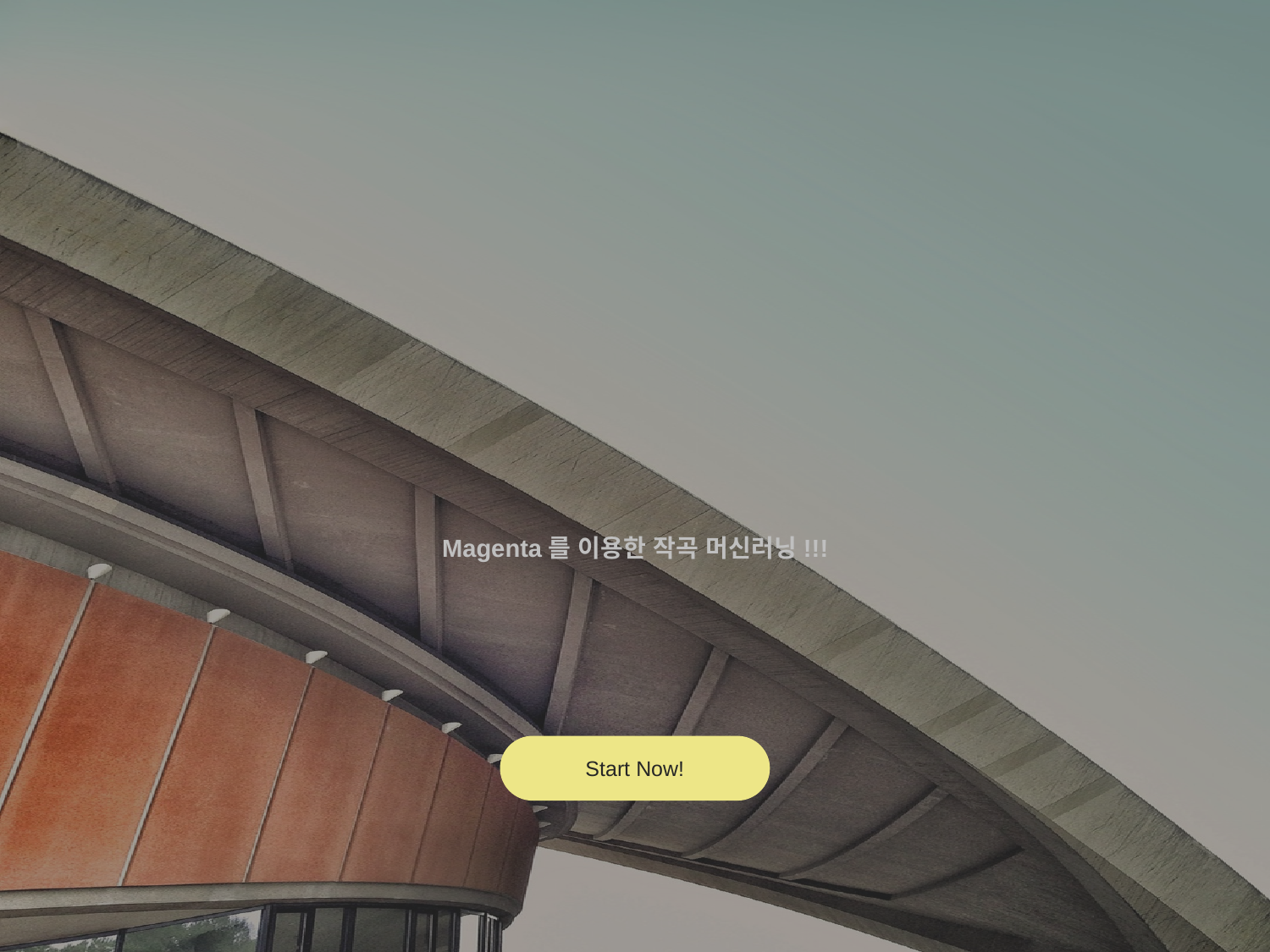

Jang Yean Chul
나도 작곡가다.
Magenta를 이용한 작곡 머신러닝!!!

Start Now!